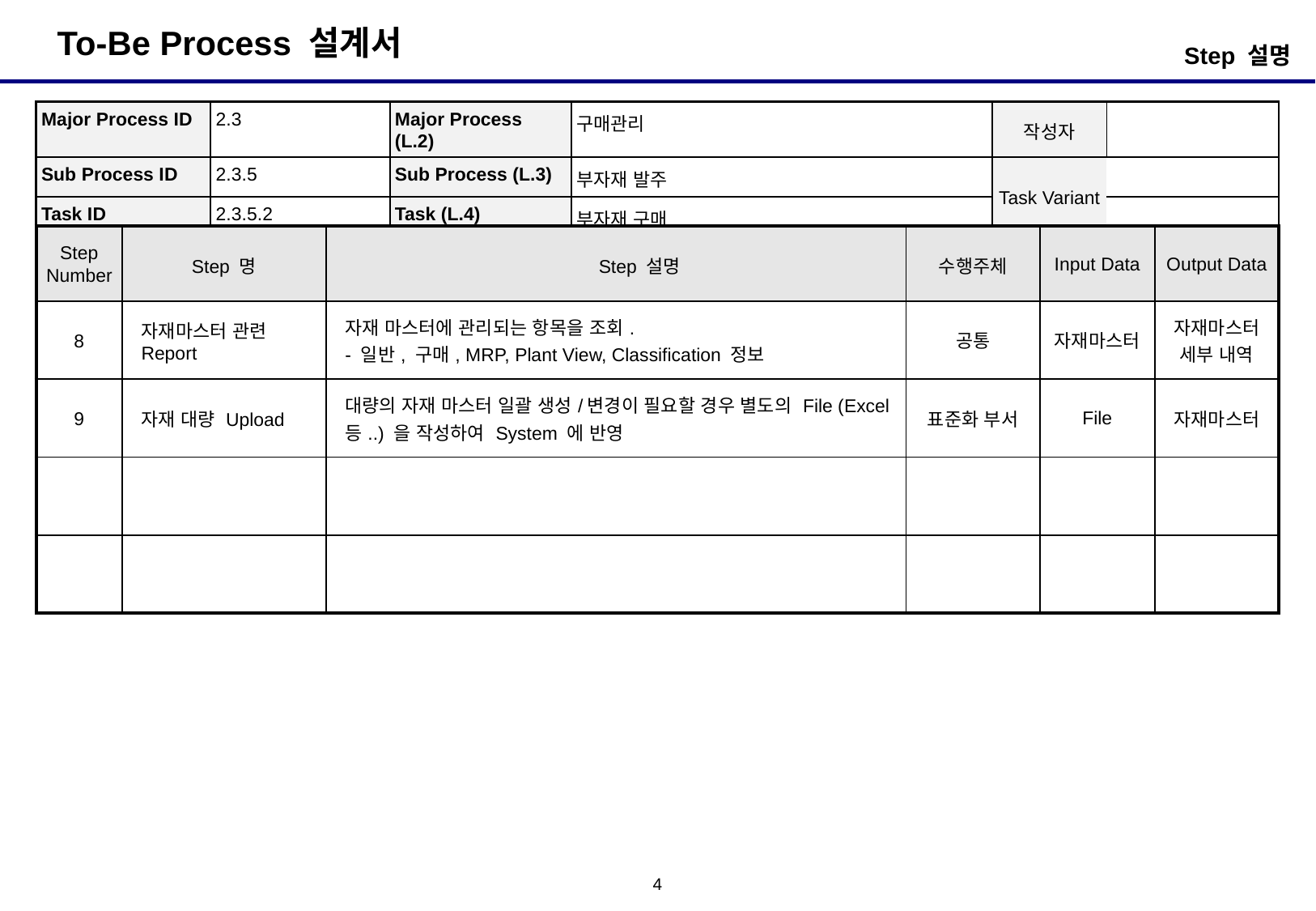

Step 설명
| Major Process ID | 2.3 | Major Process (L.2) | 구매관리 | 작성자 |  |
| --- | --- | --- | --- | --- | --- |
| Sub Process ID | 2.3.5 | Sub Process (L.3) | 부자재 발주 | Task Variant |  |
| Task ID | 2.3.5.2 | Task (L.4) | 부자재 구매 |  |  |
| Step Number | Step 명 | Step 설명 | 수행주체 | Input Data | Output Data |
| --- | --- | --- | --- | --- | --- |
| 8 | 자재마스터 관련 Report | 자재 마스터에 관리되는 항목을 조회. - 일반, 구매, MRP, Plant View, Classification 정보 | 공통 | 자재마스터 | 자재마스터 세부 내역 |
| 9 | 자재 대량 Upload | 대량의 자재 마스터 일괄 생성/변경이 필요할 경우 별도의 File (Excel 등..) 을 작성하여 System 에 반영 | 표준화 부서 | File | 자재마스터 |
|  |  |  |  |  |  |
|  |  |  |  |  |  |